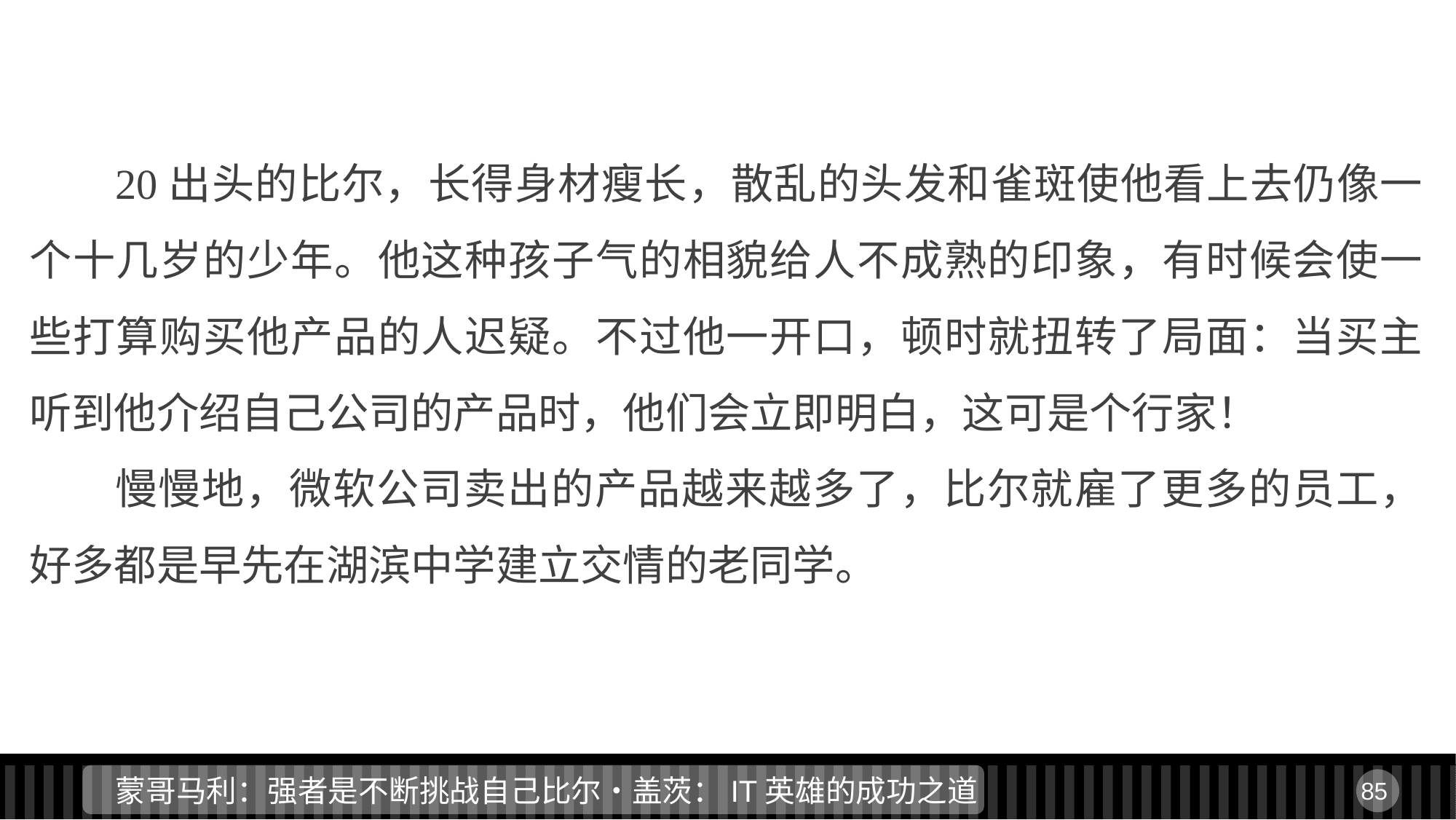

20出头的比尔，长得身材瘦长，散乱的头发和雀斑使他看上去仍像一个十几岁的少年。他这种孩子气的相貌给人不成熟的印象，有时候会使一些打算购买他产品的人迟疑。不过他一开口，顿时就扭转了局面：当买主听到他介绍自己公司的产品时，他们会立即明白，这可是个行家！
慢慢地，微软公司卖出的产品越来越多了，比尔就雇了更多的员工，好多都是早先在湖滨中学建立交情的老同学。